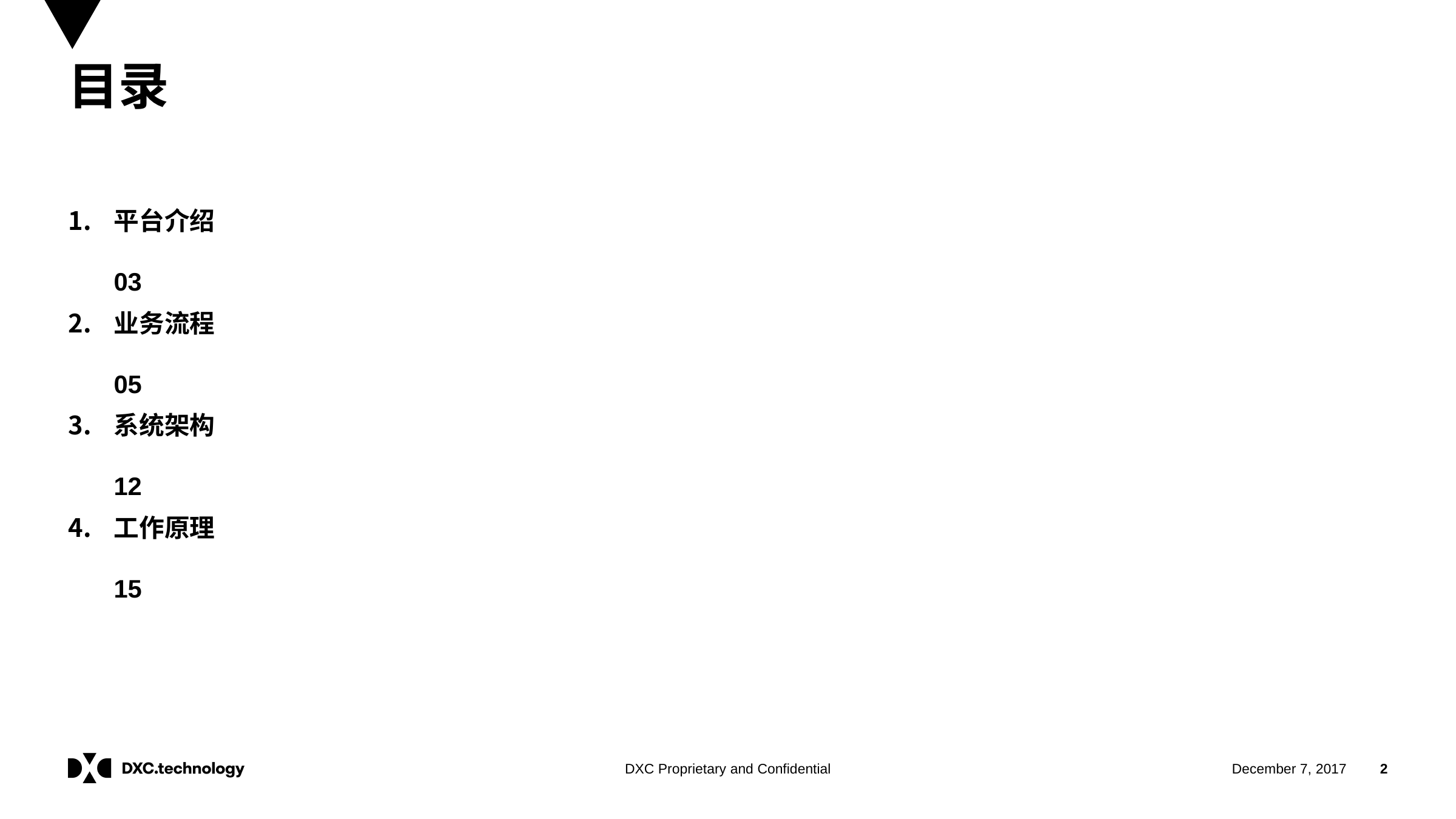

# 目录
平台介绍	03
业务流程	05
系统架构	12
工作原理	15